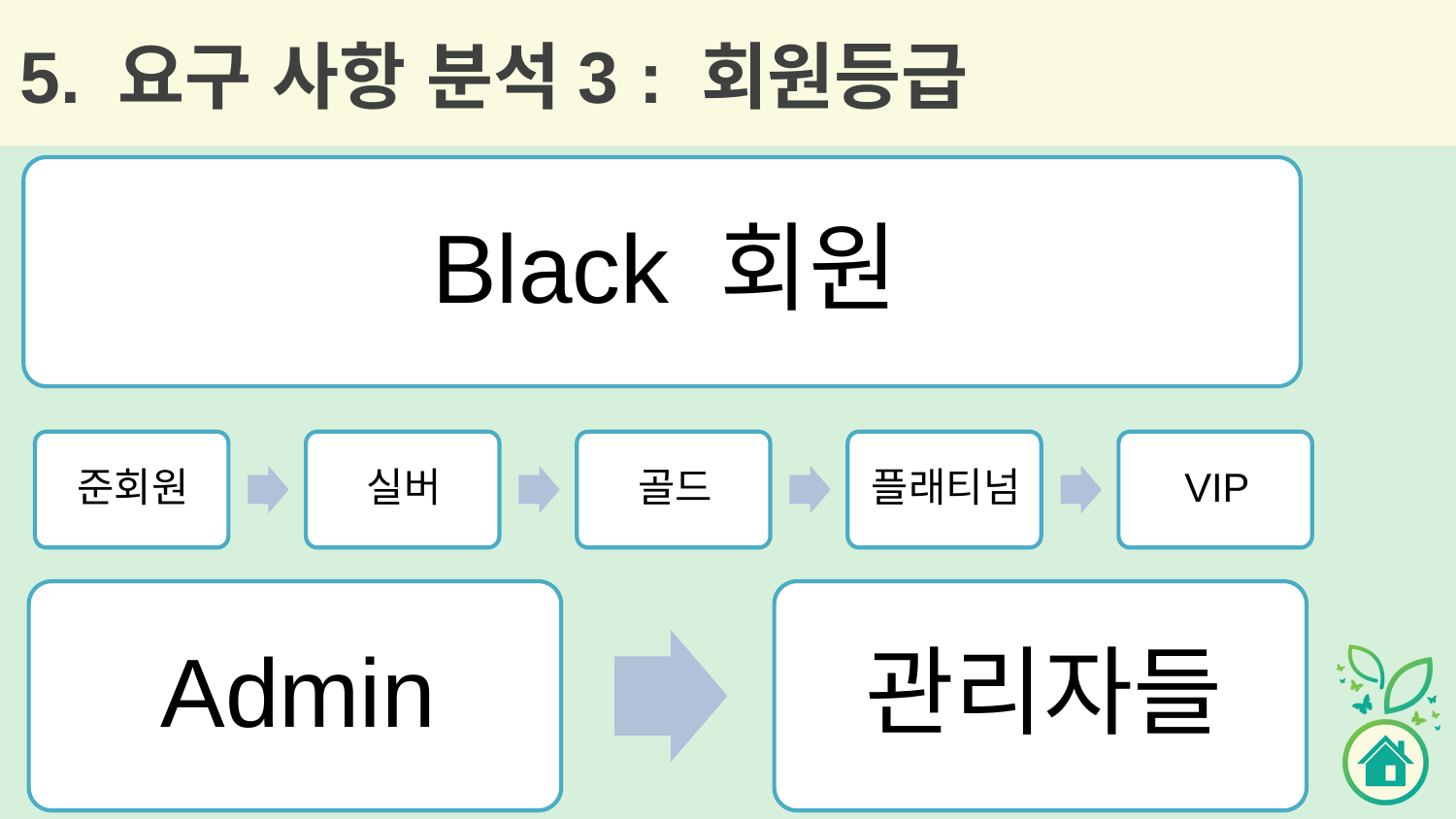

# 5. 요구 사항 분석3 : 회원등급
Black 회원
준회원

실버

골드

플래티넘

VIP
Admin

관리자들